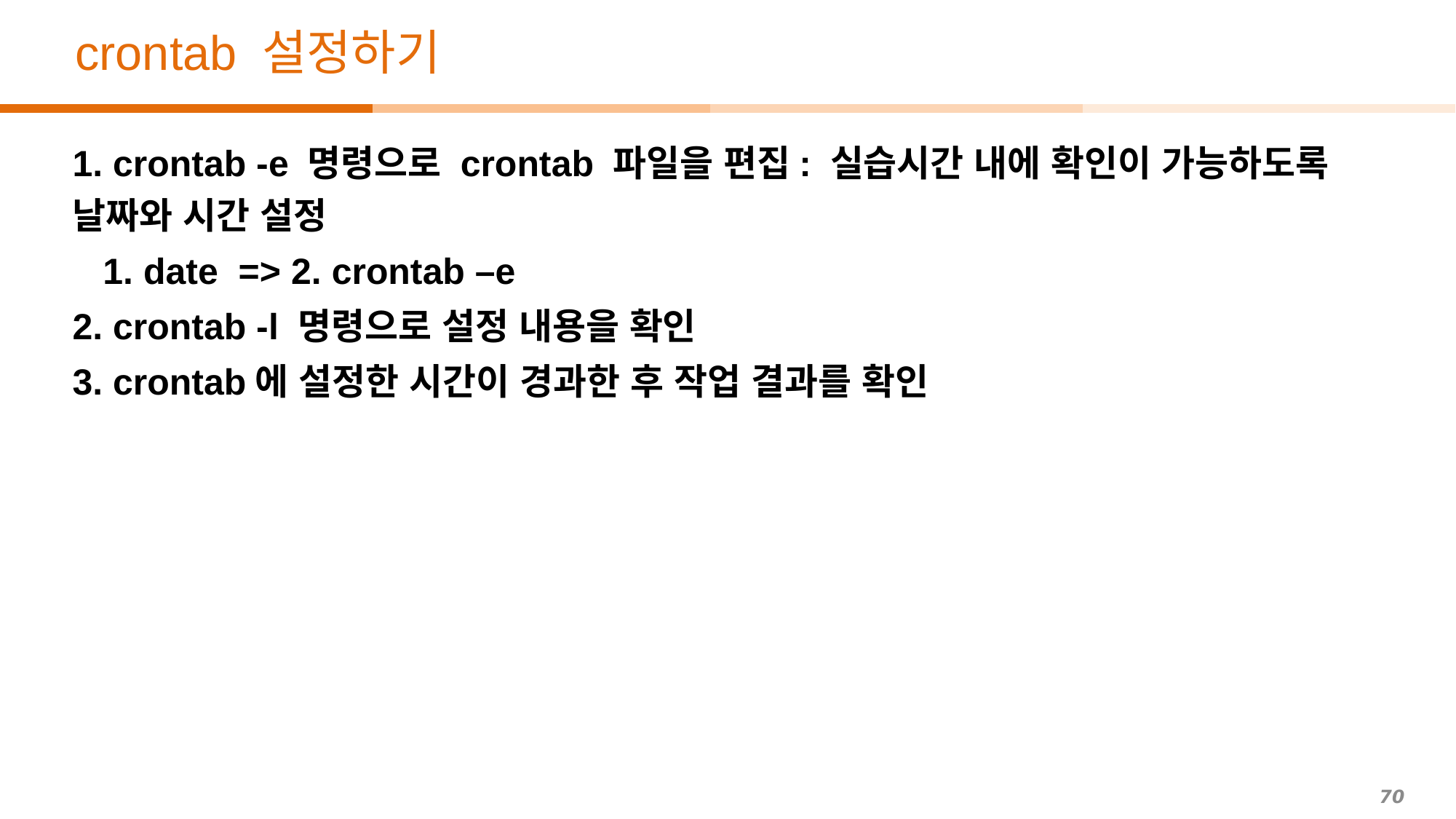

# crontab 설정하기
1. crontab -e 명령으로 crontab 파일을 편집: 실습시간 내에 확인이 가능하도록 날짜와 시간 설정
   1. date  => 2. crontab –e
2. crontab -l 명령으로 설정 내용을 확인
3. crontab에 설정한 시간이 경과한 후 작업 결과를 확인